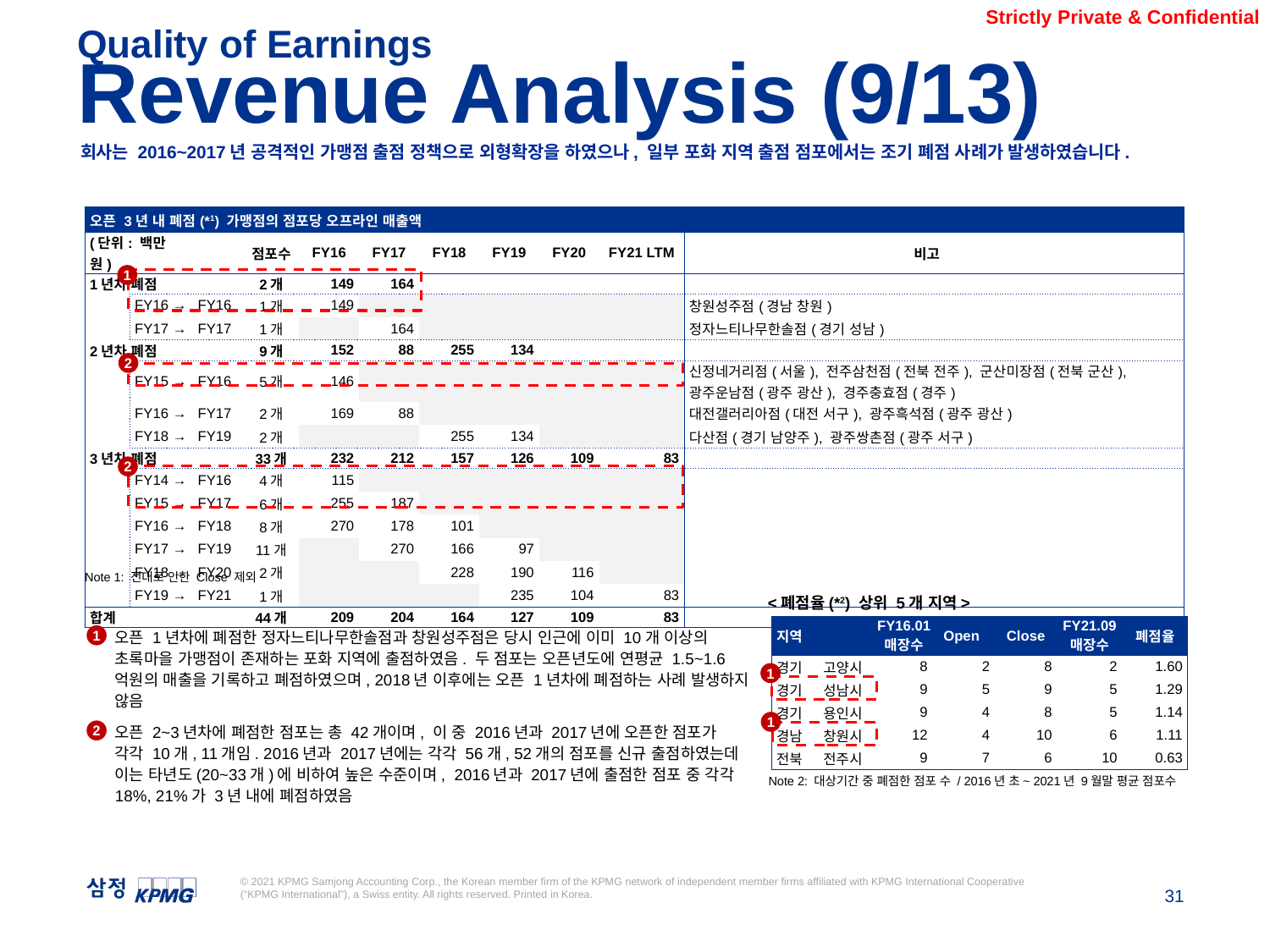

Quality of Earnings
Revenue Analysis (9/13)
회사는 2016~2017년 공격적인 가맹점 출점 정책으로 외형확장을 하였으나, 일부 포화 지역 출점 점포에서는 조기 폐점 사례가 발생하였습니다.
| 오픈 3년 내 폐점(\*1) 가맹점의 점포당 오프라인 매출액 |  |  |  |  |  |  |  |  |  |  |
| --- | --- | --- | --- | --- | --- | --- | --- | --- | --- | --- |
| (단위: 백만원) |  |  | 점포수 | FY16 | FY17 | FY18 | FY19 | FY20 | FY21 LTM | 비고 |
| 1년차 폐점 |  |  | 2개 | 149 | 164 |  |  |  |  |  |
|  | FY16 → | FY16 | 1개 | 149 |  |  |  |  |  | 창원성주점(경남 창원) |
|  | FY17 → | FY17 | 1개 |  | 164 |  |  |  |  | 정자느티나무한솔점(경기 성남) |
| 2년차 폐점 |  |  | 9개 | 152 | 88 | 255 | 134 |  |  |  |
|  | FY15 → | FY16 | 5개 | 146 |  |  |  |  |  | 신정네거리점(서울), 전주삼천점(전북 전주), 군산미장점(전북 군산), 광주운남점(광주 광산), 경주충효점(경주) |
|  | FY16 → | FY17 | 2개 | 169 | 88 |  |  |  |  | 대전갤러리아점(대전 서구), 광주흑석점(광주 광산) |
|  | FY18 → | FY19 | 2개 |  |  | 255 | 134 |  |  | 다산점(경기 남양주), 광주쌍촌점(광주 서구) |
| 3년차 폐점 |  |  | 33개 | 232 | 212 | 157 | 126 | 109 | 83 |  |
|  | FY14 → | FY16 | 4개 | 115 |  |  |  |  |  |  |
|  | FY15 → | FY17 | 6개 | 255 | 187 |  |  |  |  |  |
|  | FY16 → | FY18 | 8개 | 270 | 178 | 101 |  |  |  |  |
|  | FY17 → | FY19 | 11개 |  | 270 | 166 | 97 |  |  |  |
|  | FY18 → | FY20 | 2개 |  |  | 228 | 190 | 116 |  |  |
|  | FY19 → | FY21 | 1개 |  |  |  | 235 | 104 | 83 |  |
| 합계 |  |  | 44개 | 209 | 204 | 164 | 127 | 109 | 83 | - |
1

2

2

Note 1: 전대로 인한 Close 제외
<폐점율(*2) 상위 5개 지역>
오픈 1년차에 폐점한 정자느티나무한솔점과 창원성주점은 당시 인근에 이미 10개 이상의 초록마을 가맹점이 존재하는 포화 지역에 출점하였음. 두 점포는 오픈년도에 연평균 1.5~1.6억원의 매출을 기록하고 폐점하였으며, 2018년 이후에는 오픈 1년차에 폐점하는 사례 발생하지 않음
오픈 2~3년차에 폐점한 점포는 총 42개이며, 이 중 2016년과 2017년에 오픈한 점포가 각각 10개, 11개임. 2016년과 2017년에는 각각 56개, 52개의 점포를 신규 출점하였는데 이는 타년도(20~33개)에 비하여 높은 수준이며,  2016년과 2017년에 출점한 점포 중 각각 18%, 21%가 3년 내에 폐점하였음
| 지역 |  | FY16.01 매장수 | Open | Close | FY21.09 매장수 | 폐점율 |
| --- | --- | --- | --- | --- | --- | --- |
| 경기 | 고양시 | 8 | 2 | 8 | 2 | 1.60 |
| 경기 | 성남시 | 9 | 5 | 9 | 5 | 1.29 |
| 경기 | 용인시 | 9 | 4 | 8 | 5 | 1.14 |
| 경남 | 창원시 | 12 | 4 | 10 | 6 | 1.11 |
| 전북 | 전주시 | 9 | 7 | 6 | 10 | 0.63 |
1
1

1
2

Note 2: 대상기간 중 폐점한 점포 수 / 2016년 초~ 2021년 9월말 평균 점포수